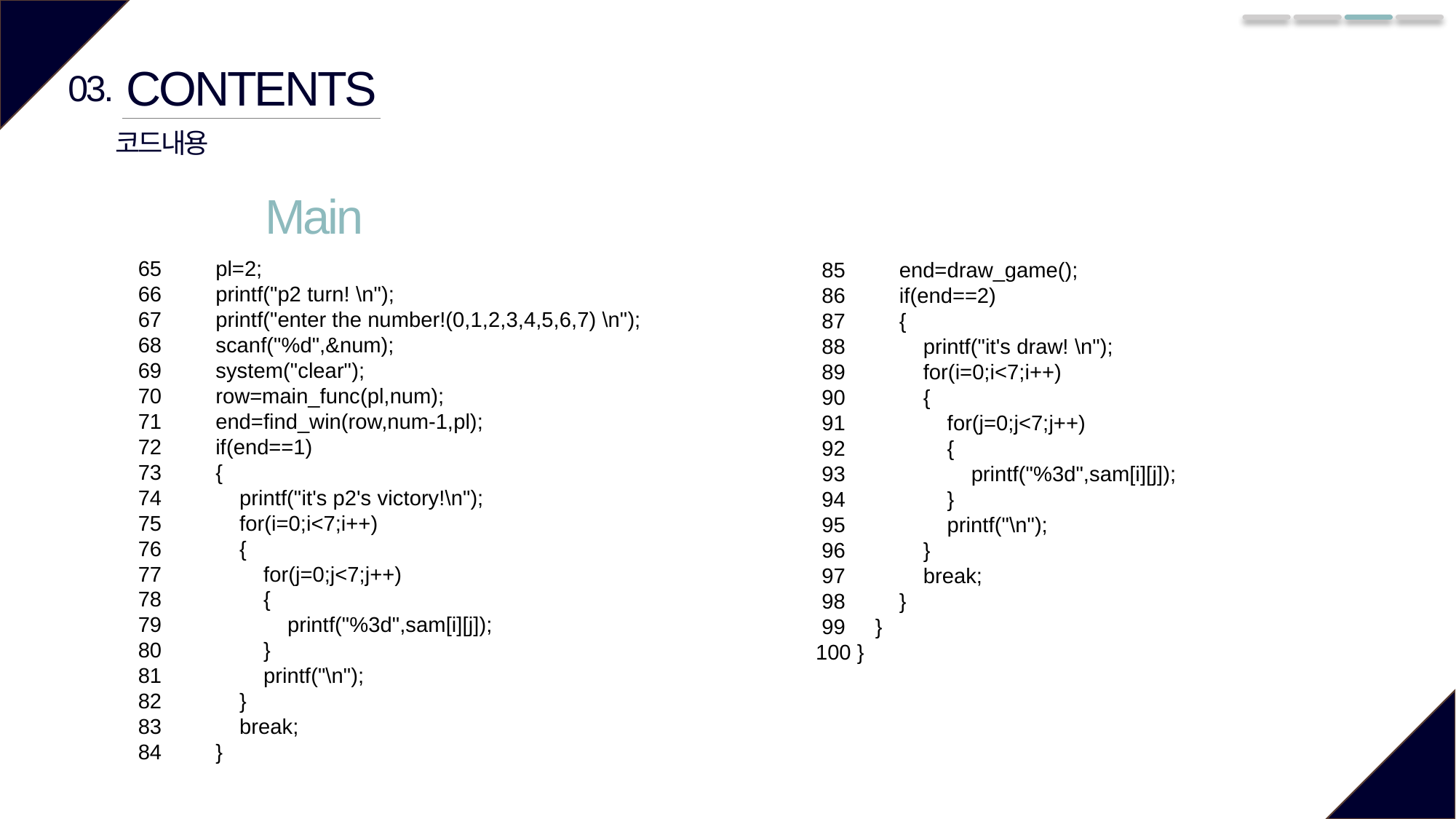

CONTENTS
03.
코드내용
Main
 65         pl=2;
 66         printf("p2 turn! \n");
 67         printf("enter the number!(0,1,2,3,4,5,6,7) \n");
 68         scanf("%d",&num);
 69         system("clear");
 70         row=main_func(pl,num);
 71         end=find_win(row,num-1,pl);
 72         if(end==1)
 73         {
 74             printf("it's p2's victory!\n");
 75             for(i=0;i<7;i++)
 76             {
 77                 for(j=0;j<7;j++)
 78                 {
 79                     printf("%3d",sam[i][j]);
 80                 }
 81                 printf("\n");
 82             }
 83             break;
 84         }

 85         end=draw_game();
 86         if(end==2)
 87         {
 88             printf("it's draw! \n");
 89             for(i=0;i<7;i++)
 90             {
 91                 for(j=0;j<7;j++)
 92                 {
 93                     printf("%3d",sam[i][j]);
 94                 }
 95                 printf("\n");
 96             }
 97             break;
 98         }
 99     }
100 }